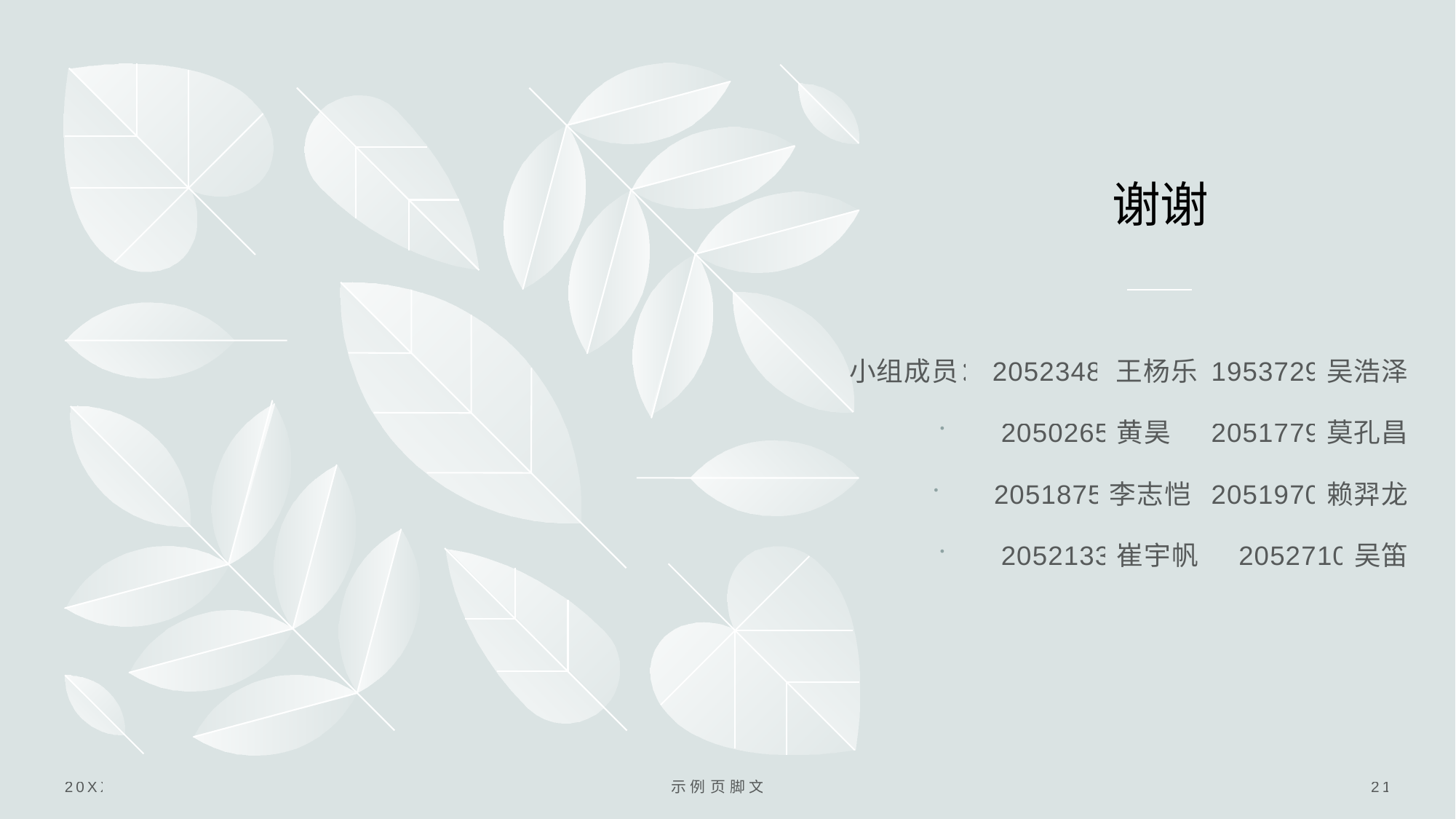

# 谢谢
小组成员：2052348 王杨乐 1953729吴浩泽
2050265黄昊     2051779莫孔昌
2051875李志恺  2051970赖羿龙
2052133崔宇帆     2052710吴笛

20XX
示例页脚文本
21